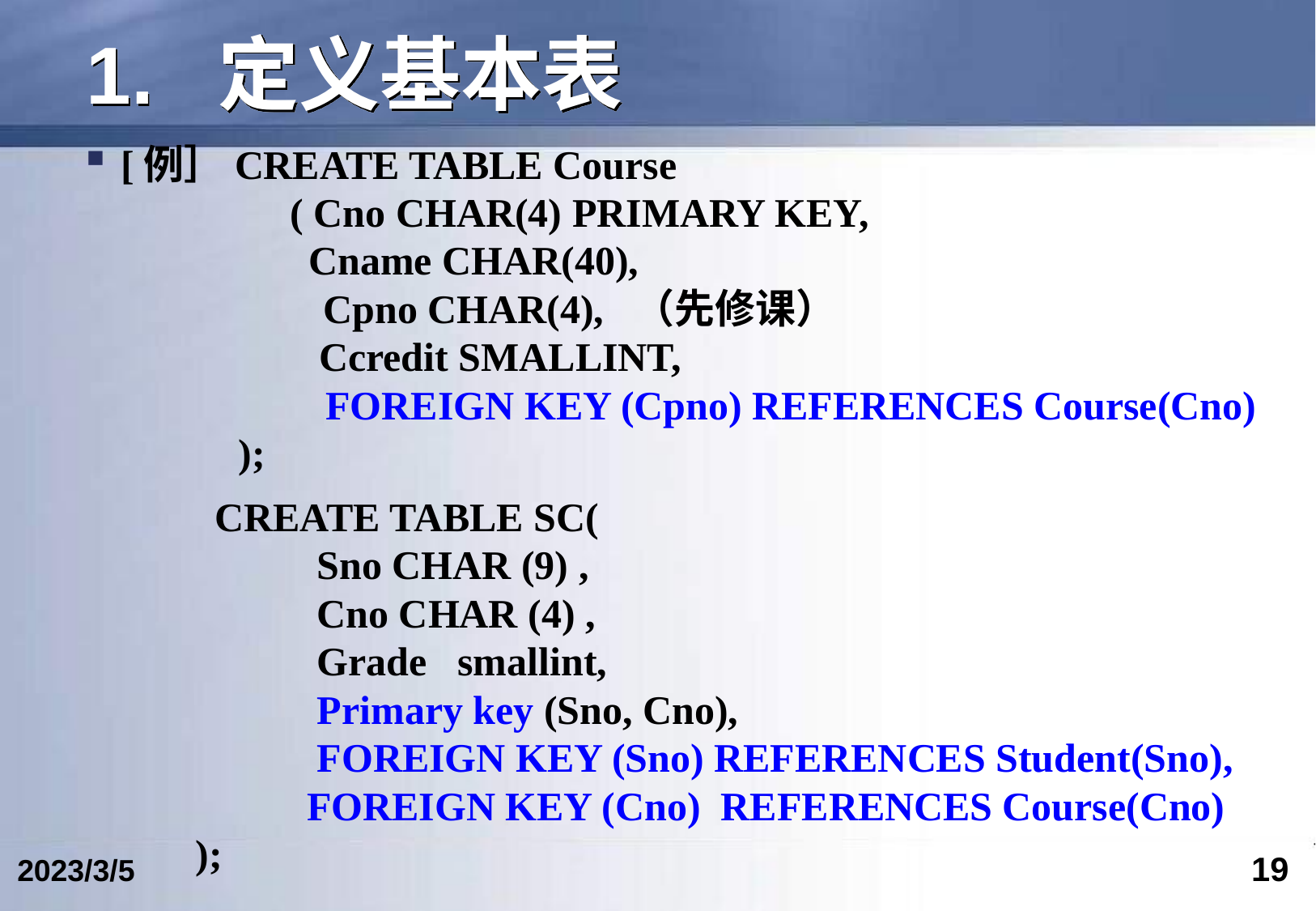

# 1.  定义基本表
[例］CREATE TABLE Course
　　　        ( Cno CHAR(4) PRIMARY KEY,
　　　          Cname CHAR(40),
     　　          Cpno CHAR(4),  （先修课）
                       Ccredit SMALLINT,
　　　　　   FOREIGN KEY (Cpno) REFERENCES Course(Cno)
               );
       CREATE TABLE SC(
            Sno CHAR (9) ,
            Cno CHAR (4) ,
            Grade   smallint,
            Primary key (Sno, Cno),
            FOREIGN KEY (Sno) REFERENCES Student(Sno),
           FOREIGN KEY (Cno)  REFERENCES Course(Cno)
);
19
2023/3/5